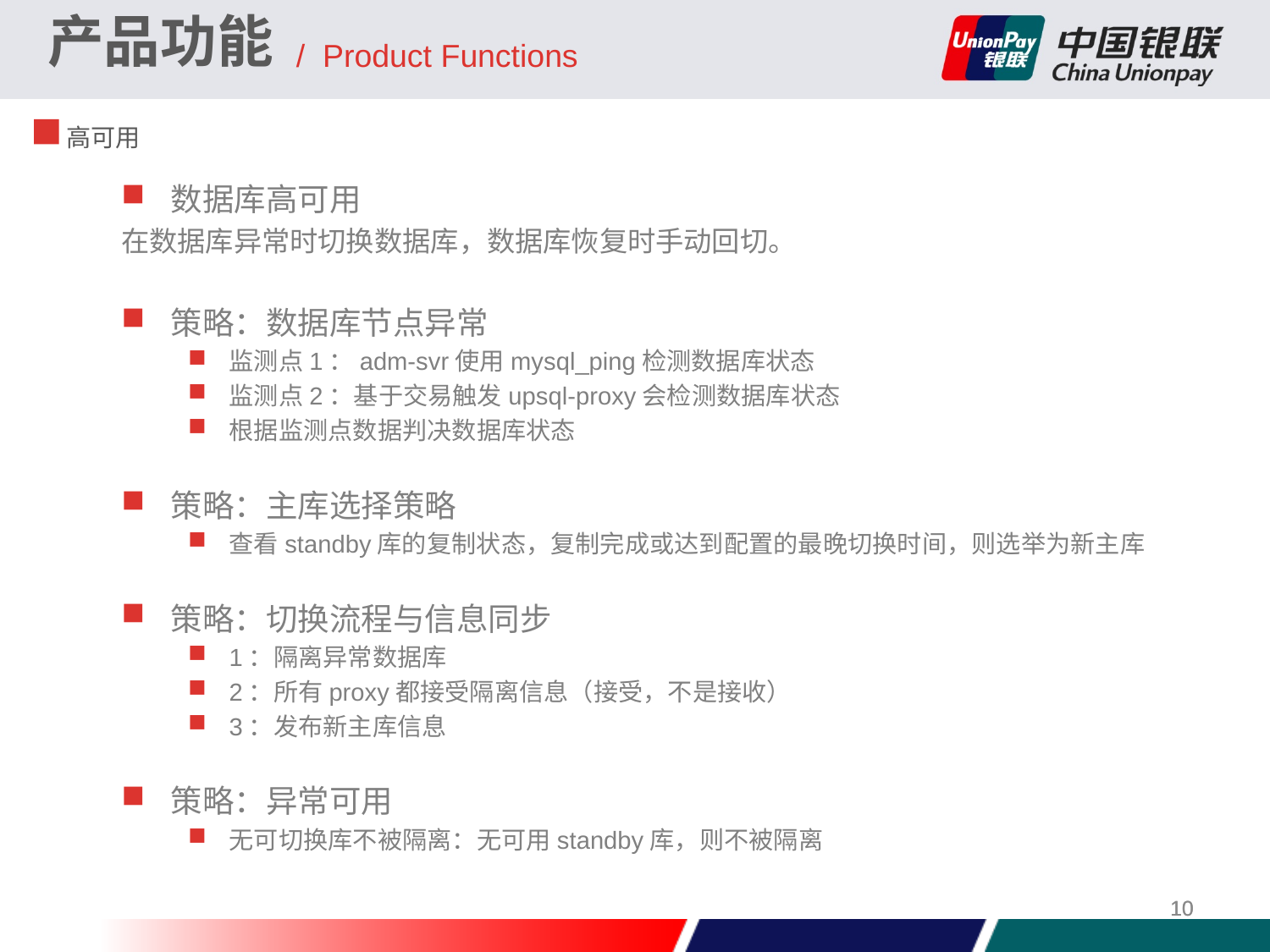

产品功能
/  Product Functions
高可用

数据库高可用
在数据库异常时切换数据库，数据库恢复时手动回切。

策略：数据库节点异常
监测点1：adm-svr使用mysql_ping检测数据库状态
监测点2：基于交易触发upsql-proxy会检测数据库状态
根据监测点数据判决数据库状态

策略：主库选择策略
查看standby库的复制状态，复制完成或达到配置的最晚切换时间，则选举为新主库

策略：切换流程与信息同步
1：隔离异常数据库
2：所有proxy都接受隔离信息（接受，不是接收）
3：发布新主库信息

策略：异常可用
无可切换库不被隔离：无可用standby库，则不被隔离
10
10